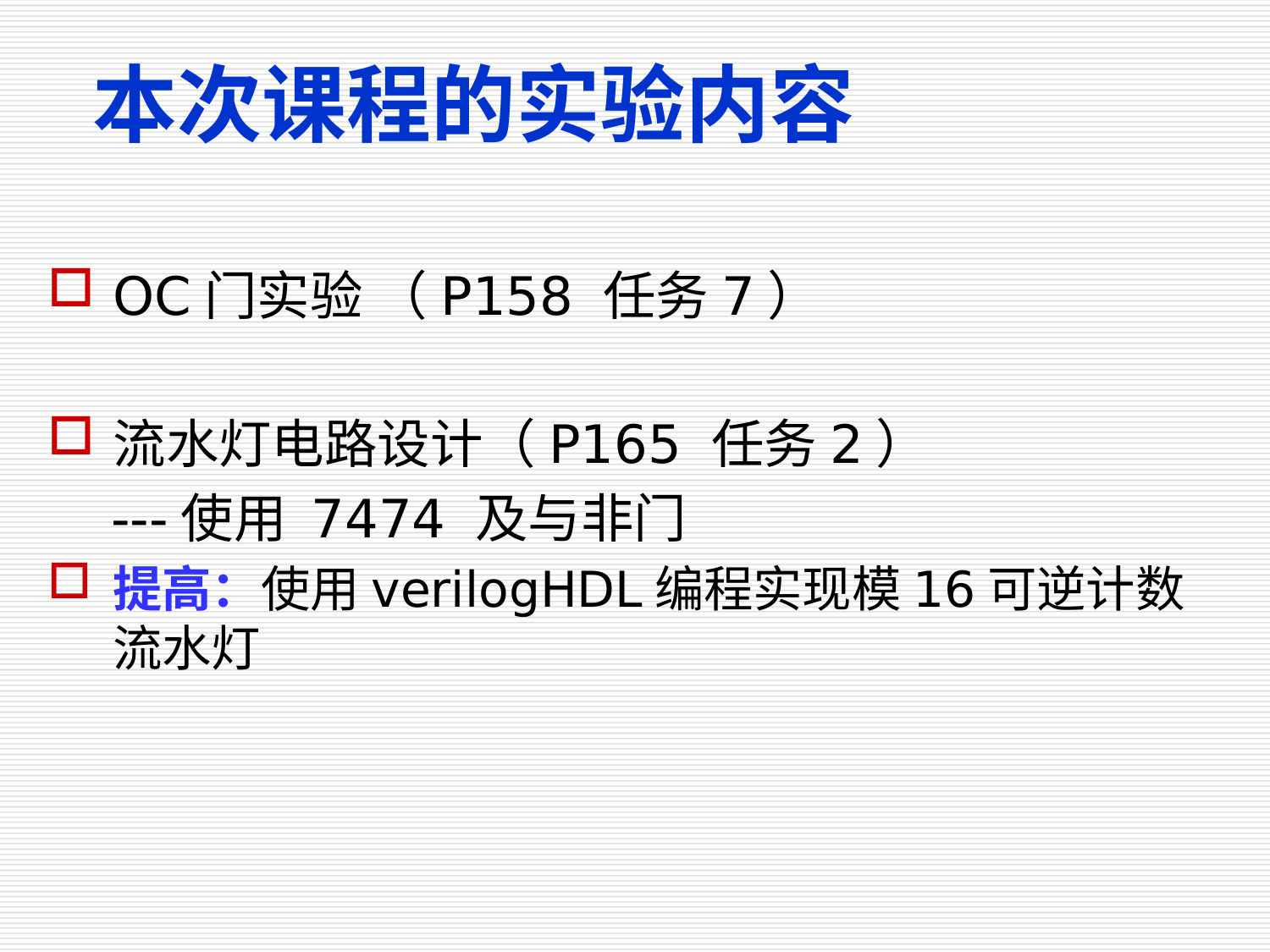

# 本次课程的实验内容
OC门实验 （P158 任务7）

流水灯电路设计（P165 任务2）
---使用 7474 及与非门
提高：使用verilogHDL编程实现模16可逆计数流水灯